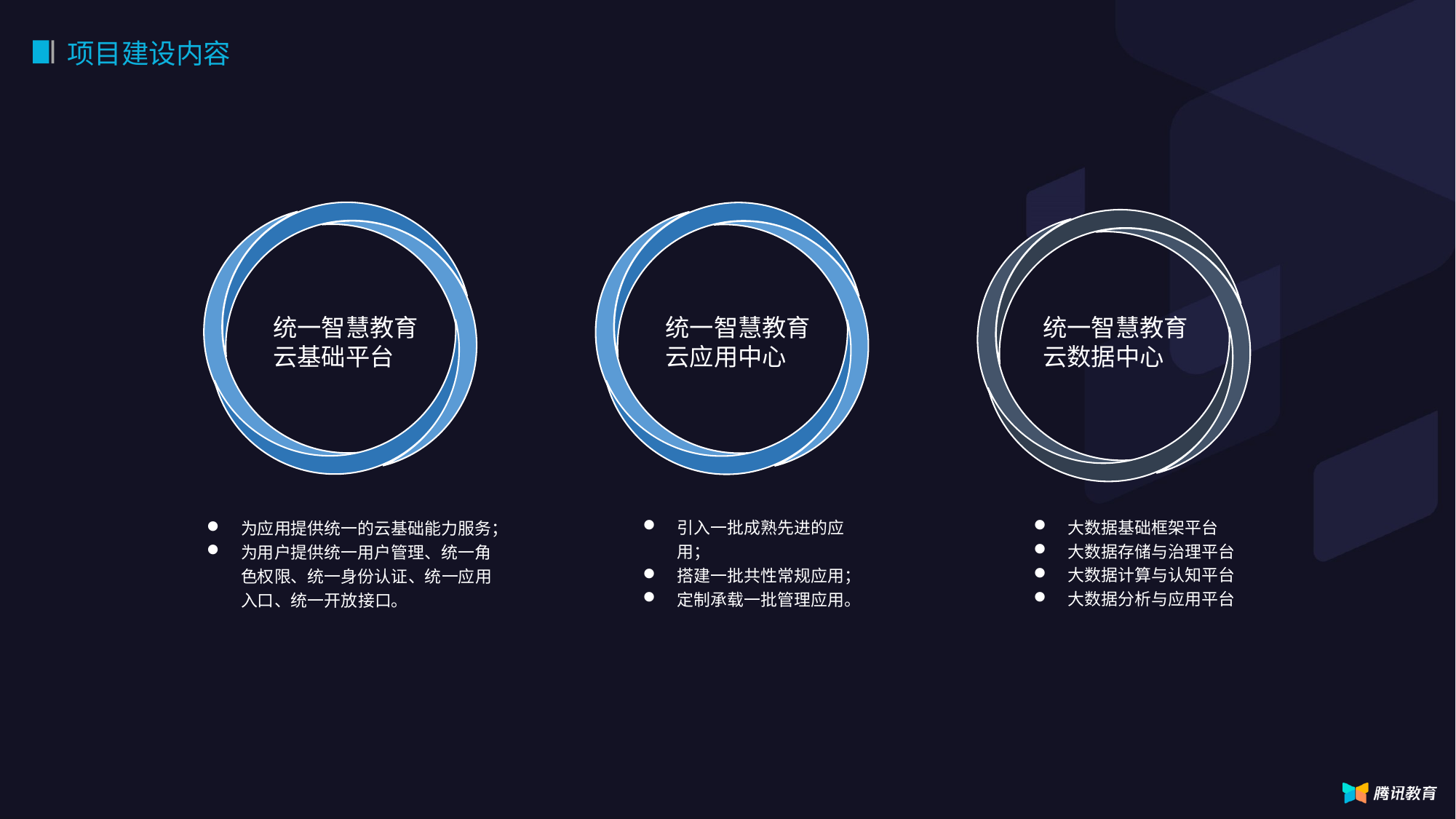

项目建设内容

统一智慧教育云基础平台

统一智慧教育云应用中心

统一智慧教育云数据中心
大数据基础框架平台
大数据存储与治理平台
大数据计算与认知平台
大数据分析与应用平台
引入一批成熟先进的应用；
搭建一批共性常规应用；
定制承载一批管理应用。
为应用提供统一的云基础能力服务；
为用户提供统一用户管理、统一角色权限、统一身份认证、统一应用入口、统一开放接口。